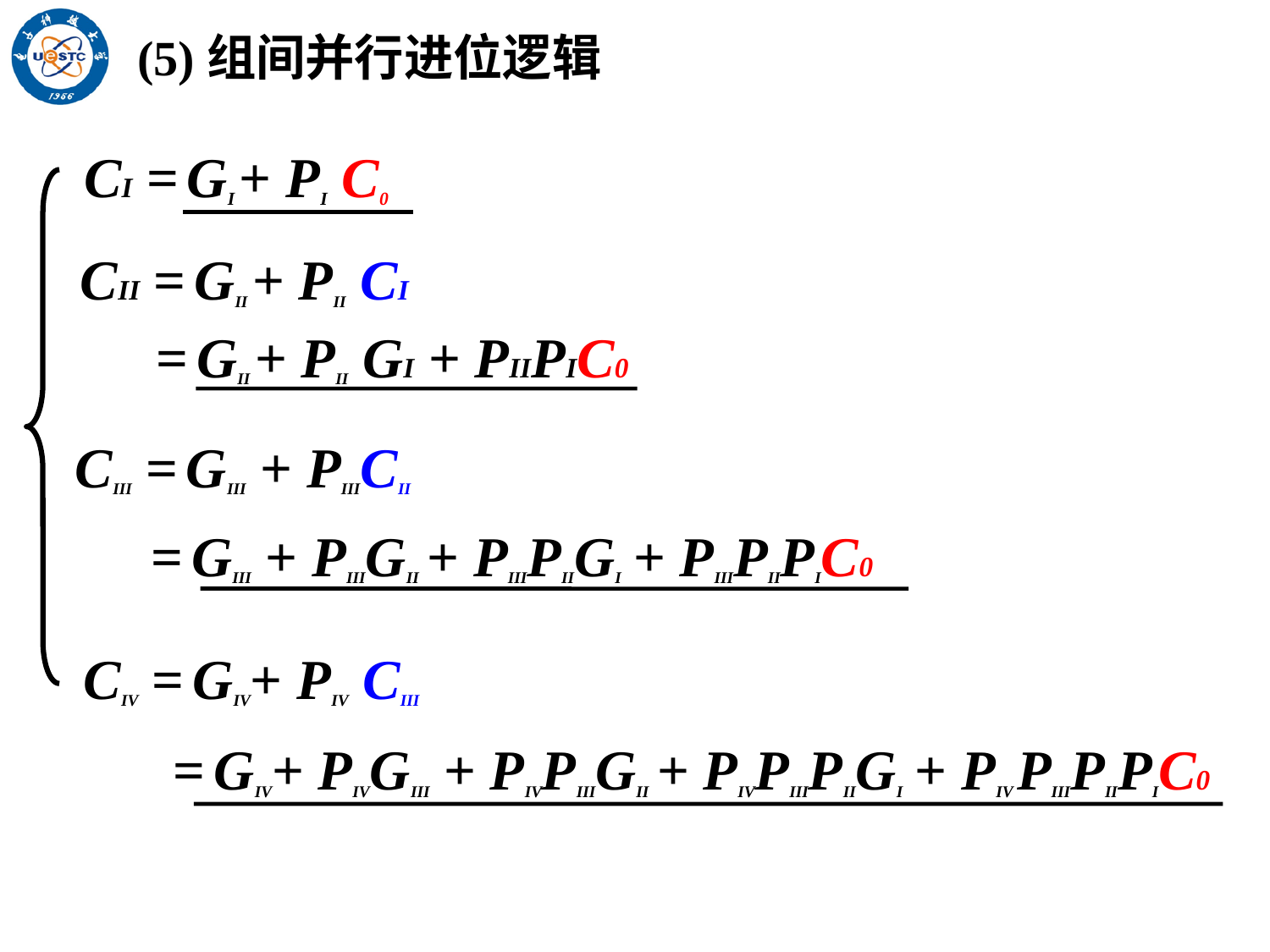

(5)组间并行进位逻辑
CI  = GI + PI C0

 CII  = GII + PII CI
  = GII + PII GI  + PIIPIC0

 CIII  = GIII + PIIICII
  = GIII + PIIIGII  + PIIIPIIGI   + PIIIPIIPIC0

 CIV  = GIV+ PIV CIII
= GIV+ PIVGIII + PIVPIIIGII  + PIVPIIIPIIGI   + PIV PIIIPIIPIC0